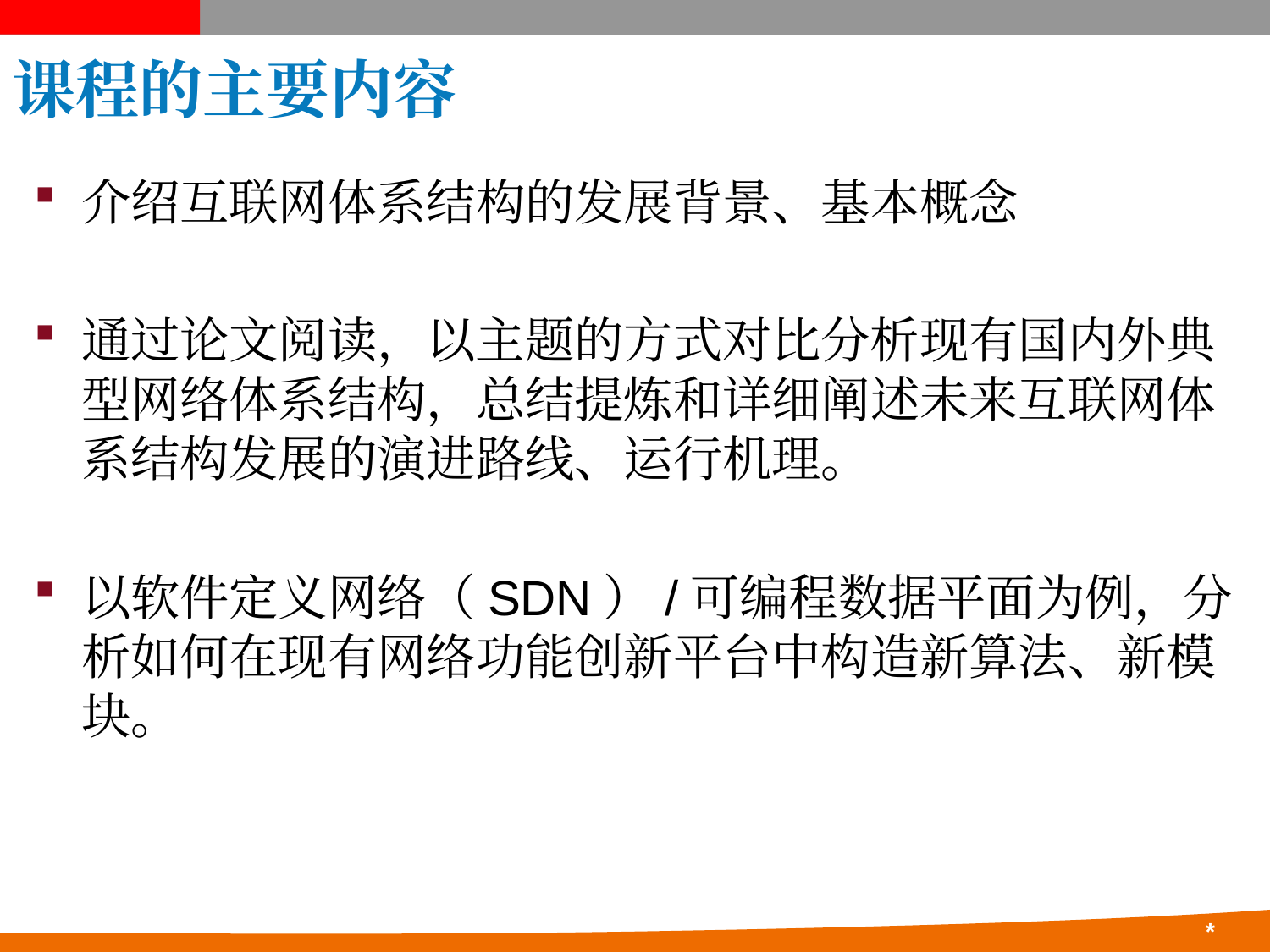

# 课程的主要内容
介绍互联网体系结构的发展背景、基本概念

通过论文阅读，以主题的方式对比分析现有国内外典型网络体系结构，总结提炼和详细阐述未来互联网体系结构发展的演进路线、运行机理。

以软件定义网络（SDN）/可编程数据平面为例，分析如何在现有网络功能创新平台中构造新算法、新模块。